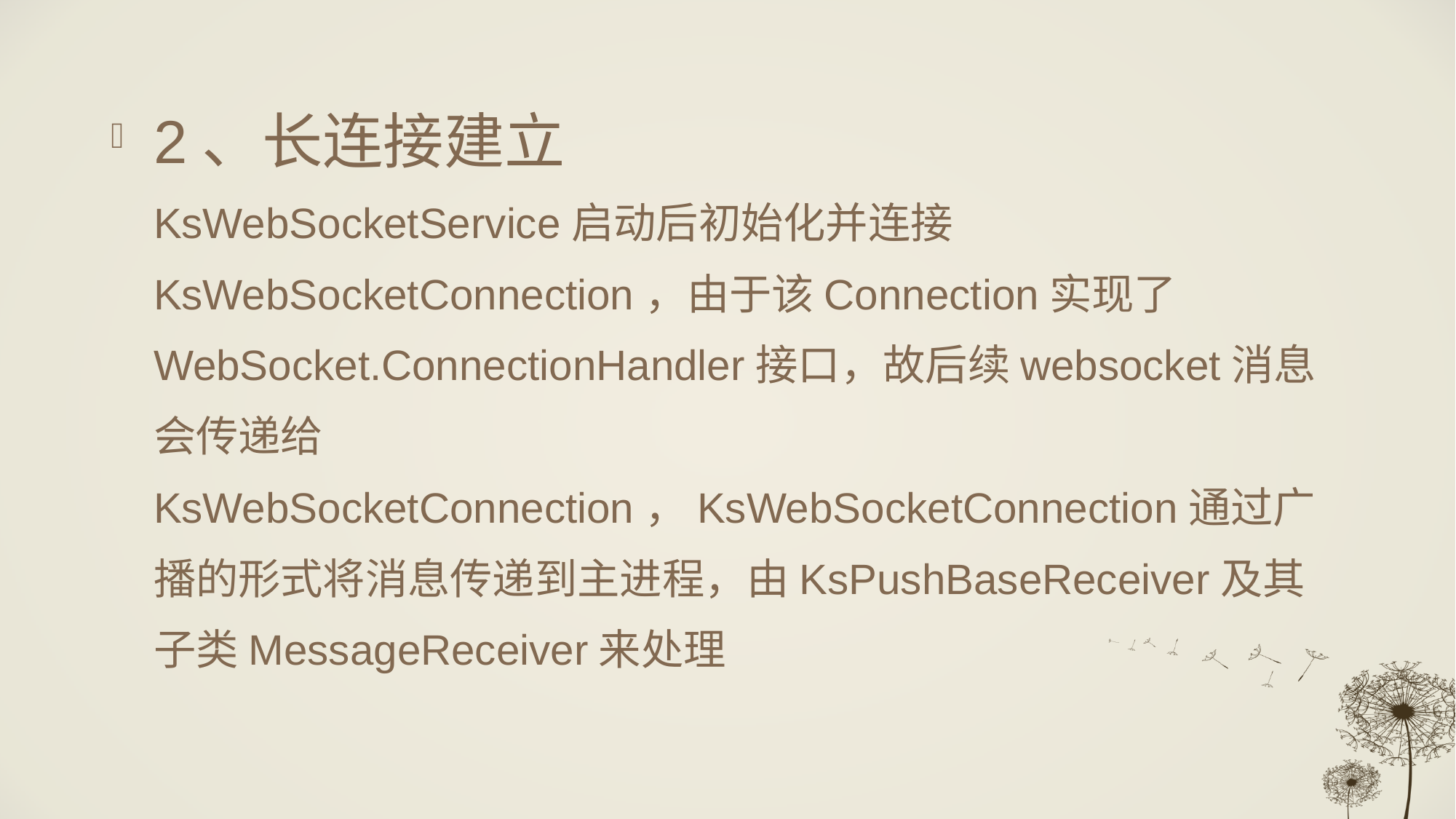

2、长连接建立
KsWebSocketService启动后初始化并连接KsWebSocketConnection，由于该Connection实现了WebSocket.ConnectionHandler接口，故后续websocket消息会传递给KsWebSocketConnection，KsWebSocketConnection通过广播的形式将消息传递到主进程，由KsPushBaseReceiver及其子类MessageReceiver来处理